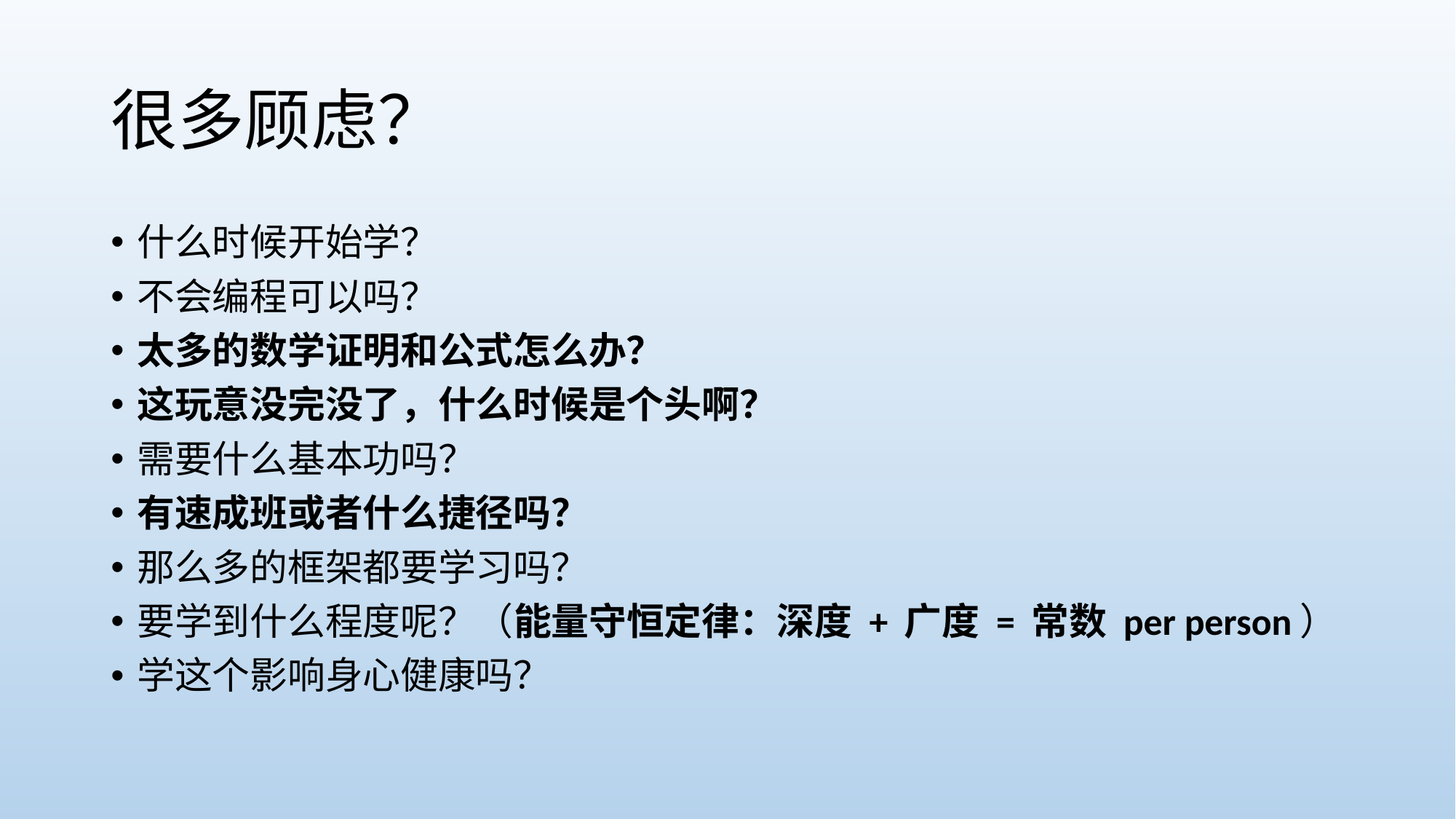

# 很多顾虑？
什么时候开始学？
不会编程可以吗？
太多的数学证明和公式怎么办？
这玩意没完没了，什么时候是个头啊？
需要什么基本功吗？
有速成班或者什么捷径吗？
那么多的框架都要学习吗？
要学到什么程度呢？（能量守恒定律：深度 + 广度 = 常数 per person）
学这个影响身心健康吗？